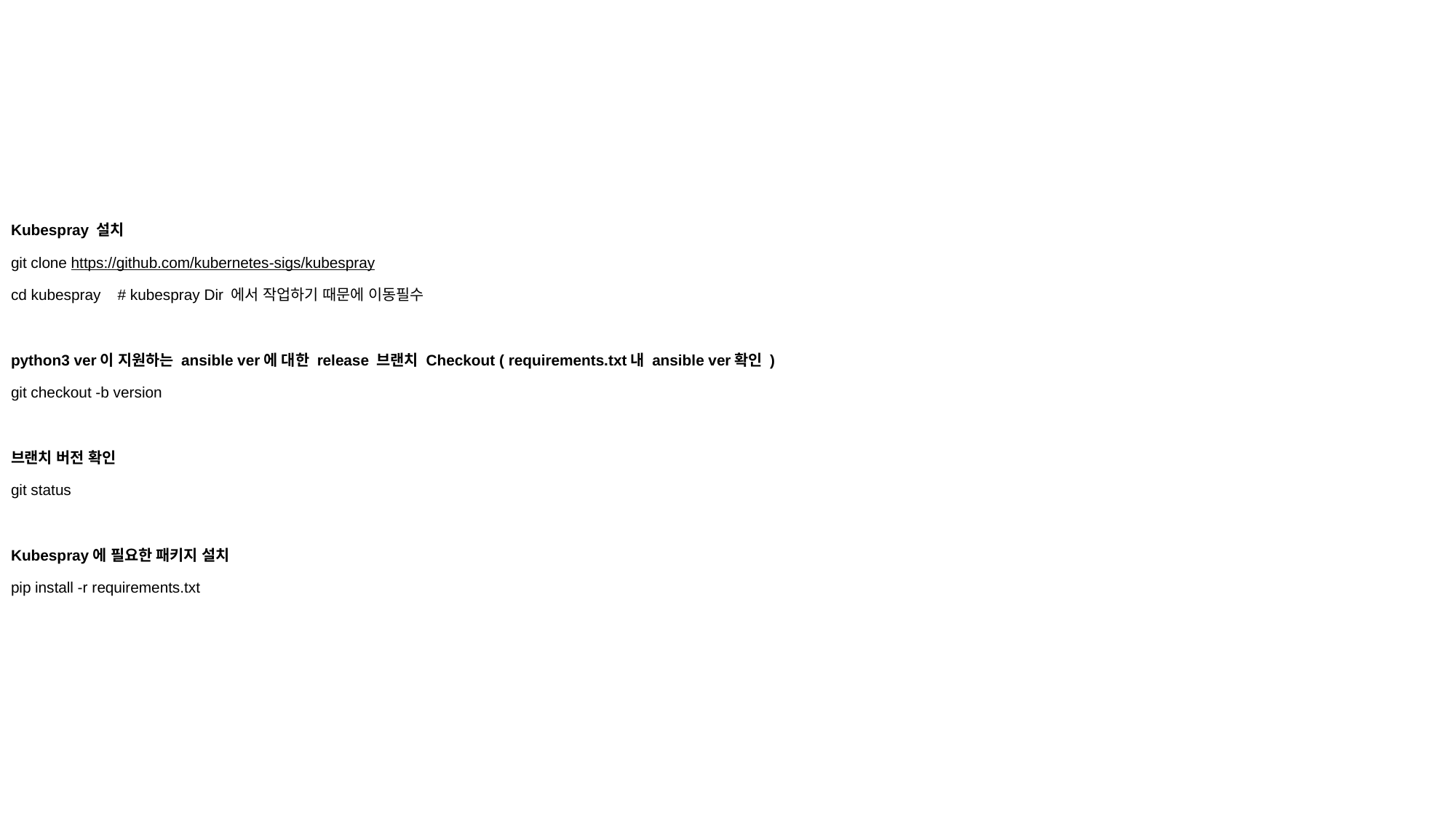

# Kubespray 설치 git clone https://github.com/kubernetes-sigs/kubespray cd kubespray    # kubespray Dir 에서 작업하기 때문에 이동필수 python3 ver이 지원하는 ansible ver에 대한 release 브랜치 Checkout ( requirements.txt내 ansible ver확인 ) git checkout -b version 브랜치 버전 확인 git status Kubespray에 필요한 패키지 설치 pip install -r requirements.txt